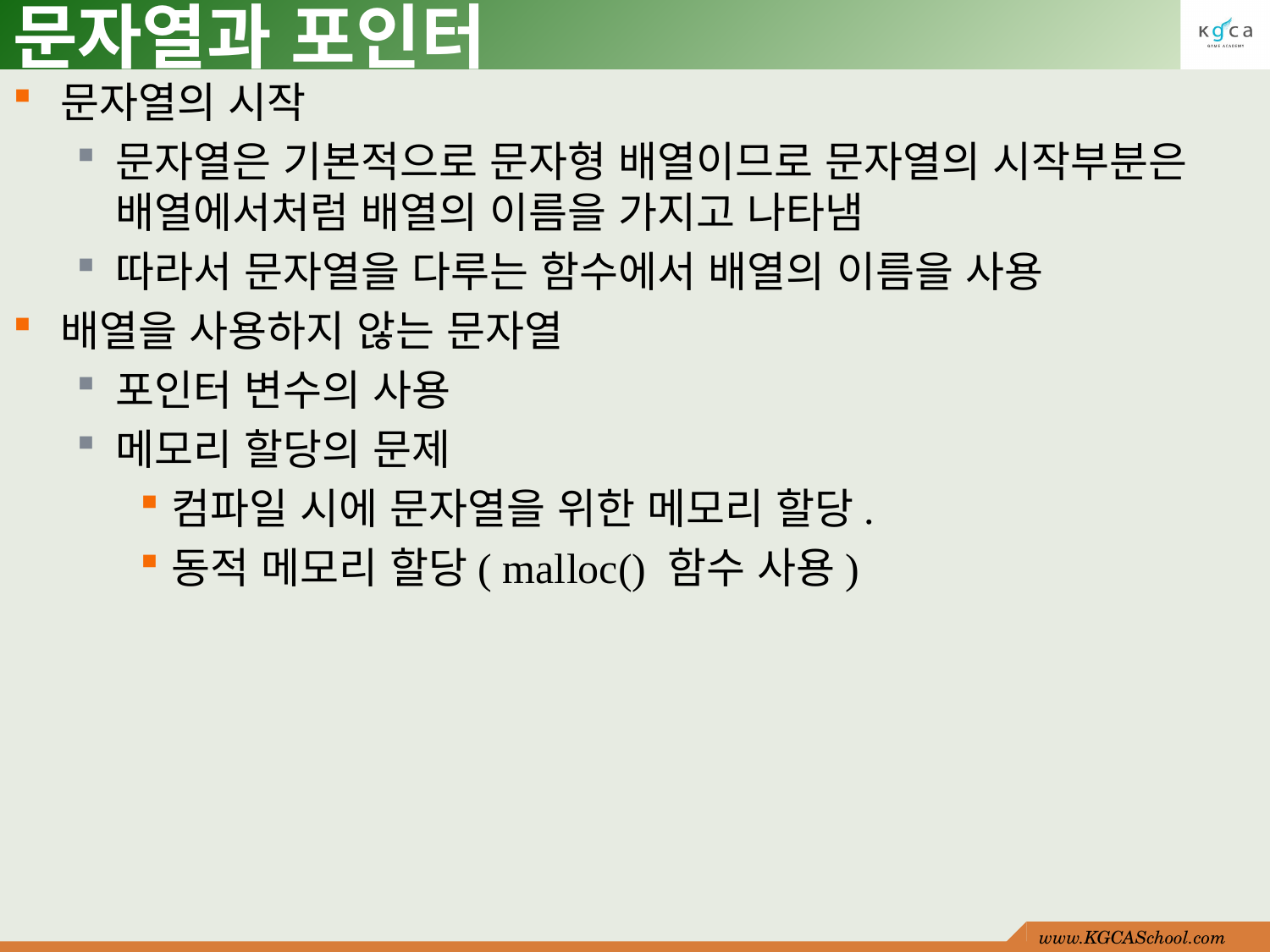

# 문자열과 포인터
문자열의 시작
문자열은 기본적으로 문자형 배열이므로 문자열의 시작부분은 배열에서처럼 배열의 이름을 가지고 나타냄
따라서 문자열을 다루는 함수에서 배열의 이름을 사용
배열을 사용하지 않는 문자열
포인터 변수의 사용
메모리 할당의 문제
컴파일 시에 문자열을 위한 메모리 할당.
동적 메모리 할당( malloc() 함수 사용)